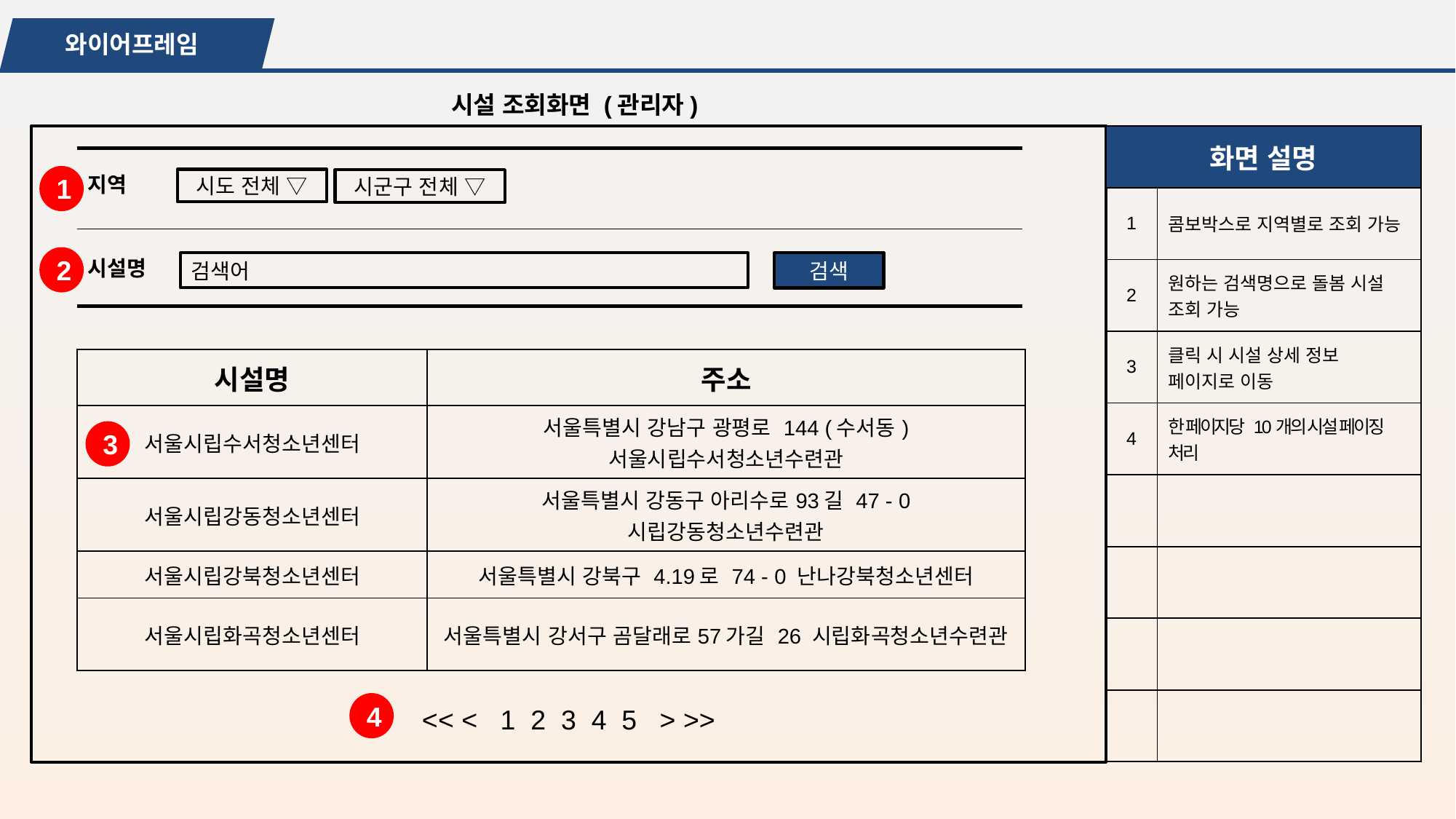

와이어프레임

시설 조회화면 (관리자)
| 화면 설명 |  |
| --- | --- |
| 1 | 콤보박스로 지역별로 조회 가능 |
| 2 | 원하는 검색명으로 돌봄 시설 조회 가능 |
| 3 | 클릭 시 시설 상세 정보 페이지로 이동 |
| 4 | 한 페이지당 10개의 시설 페이징 처리 |
|  |  |
|  |  |
|  |  |
|  |  |

지역
1
시도 전체 ▽
시군구 전체 ▽
시설명
2
검색
검색어
| 시설명 | 주소 |
| --- | --- |
| 서울시립수서청소년센터 | 서울특별시 강남구 광평로 144 (수서동) 서울시립수서청소년수련관 |
| 서울시립강동청소년센터 | 서울특별시 강동구 아리수로93길 47 - 0 시립강동청소년수련관 |
| 서울시립강북청소년센터 | 서울특별시 강북구 4.19로 74 - 0 난나강북청소년센터 |
| 서울시립화곡청소년센터 | 서울특별시 강서구 곰달래로57가길 26 시립화곡청소년수련관 |
3
4
<< <   1  2  3  4  5   > >>